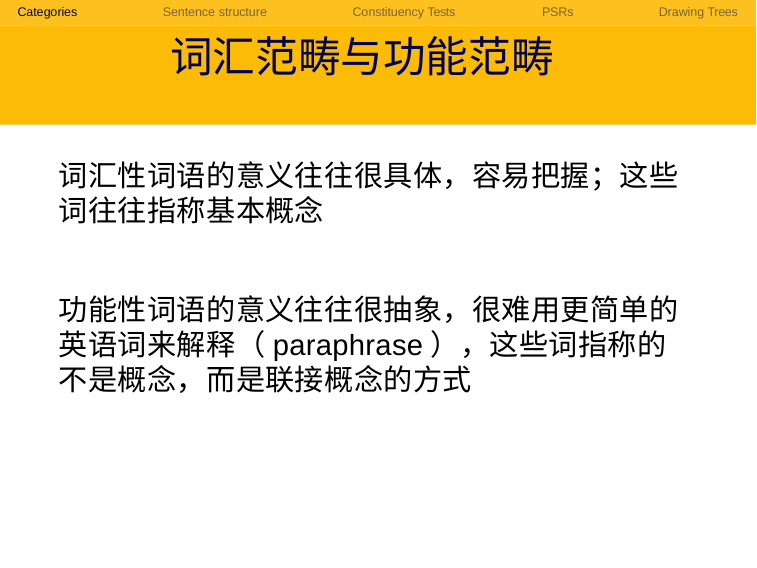

Categories	Sentence structure	Constituency Tests	PSRs	Drawing Trees
# 词汇范畴与功能范畴
词汇性词语的意义往往很具体，容易把握；这些词往往指称基本概念

功能性词语的意义往往很抽象，很难用更简单的英语词来解释（paraphrase），这些词指称的不是概念，而是联接概念的方式